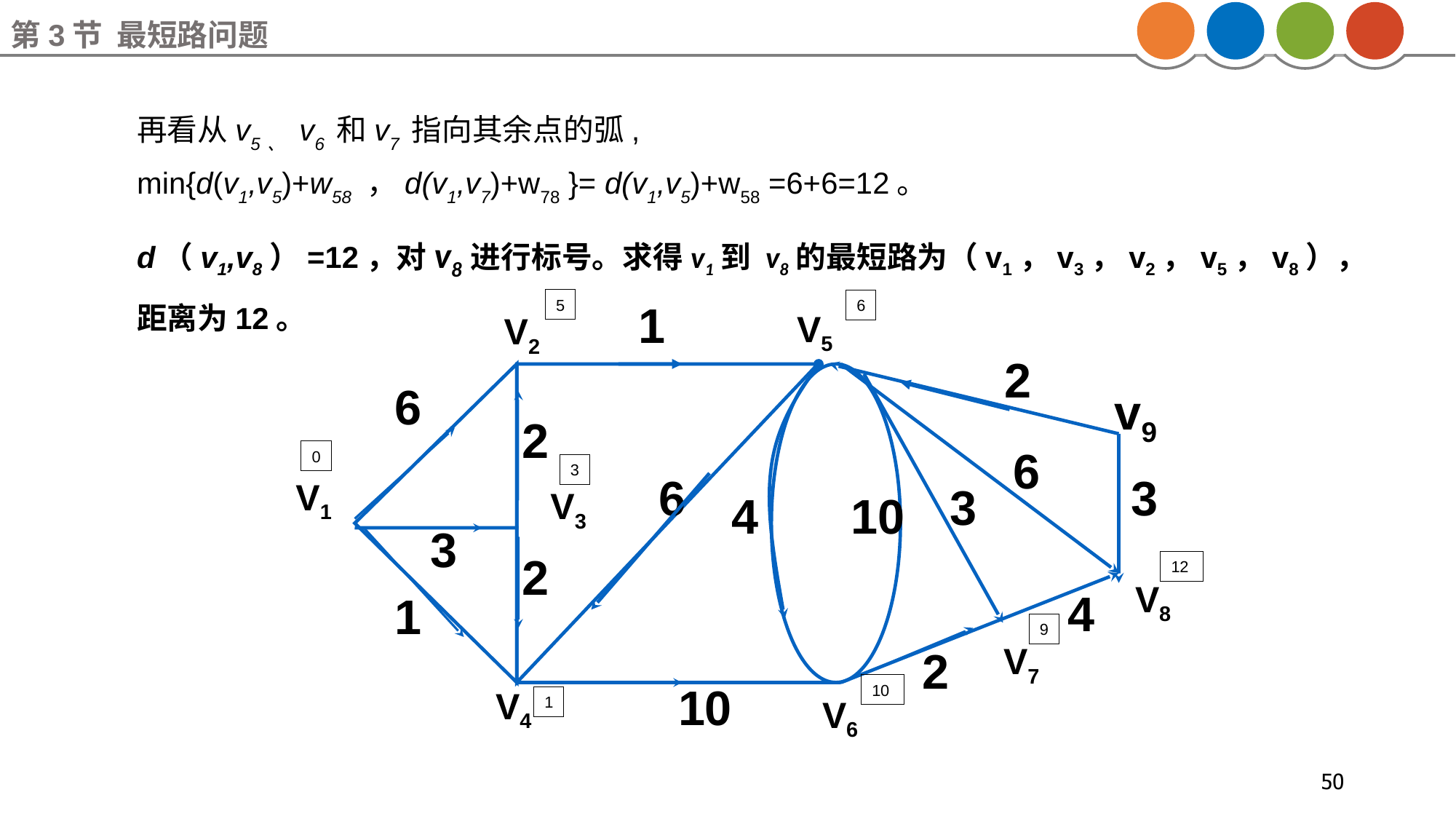

第3节  最短路问题
再看从v5、 v6 和v7 指向其余点的弧,
min{d(v1,v5)+w58 ，d(v1,v7)+w78 }= d(v1,v5)+w58 =6+6=12。
d（v1,v8）=12，对v8进行标号。求得v1到 v8的最短路为（v1，v3，v2，v5，v8），距离为12。
5
6
1
V5
V2
2

6
v9

2

6

6
3
3
4
10
3

2

4
1

2
V4

10

0
3
V1
V3
12
V8
9
V7
10
1
V6
50